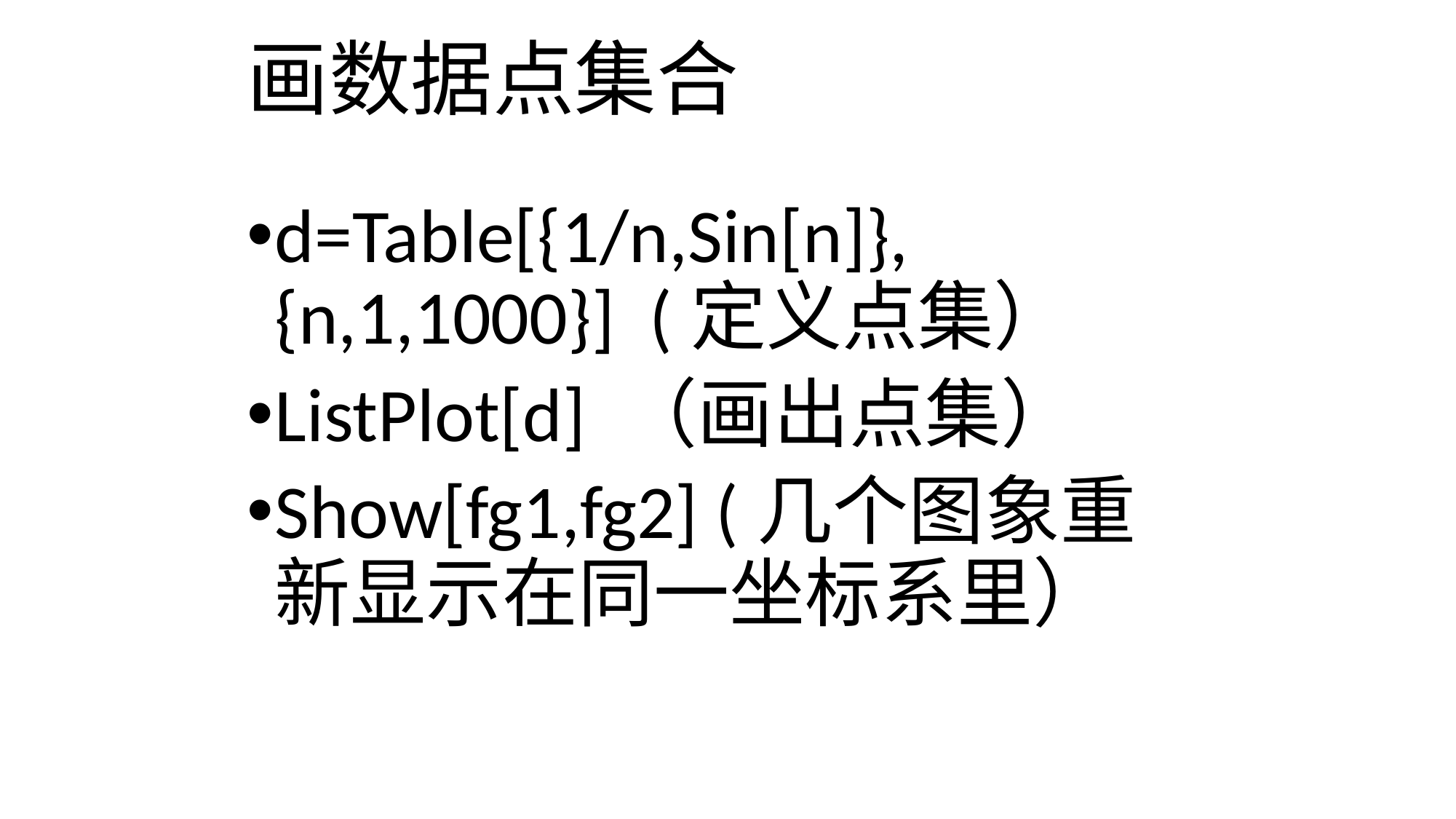

# 画数据点集合
d=Table[{1/n,Sin[n]},    {n,1,1000}]  (定义点集）
ListPlot[d] （画出点集）
Show[fg1,fg2] (几个图象重新显示在同一坐标系里）